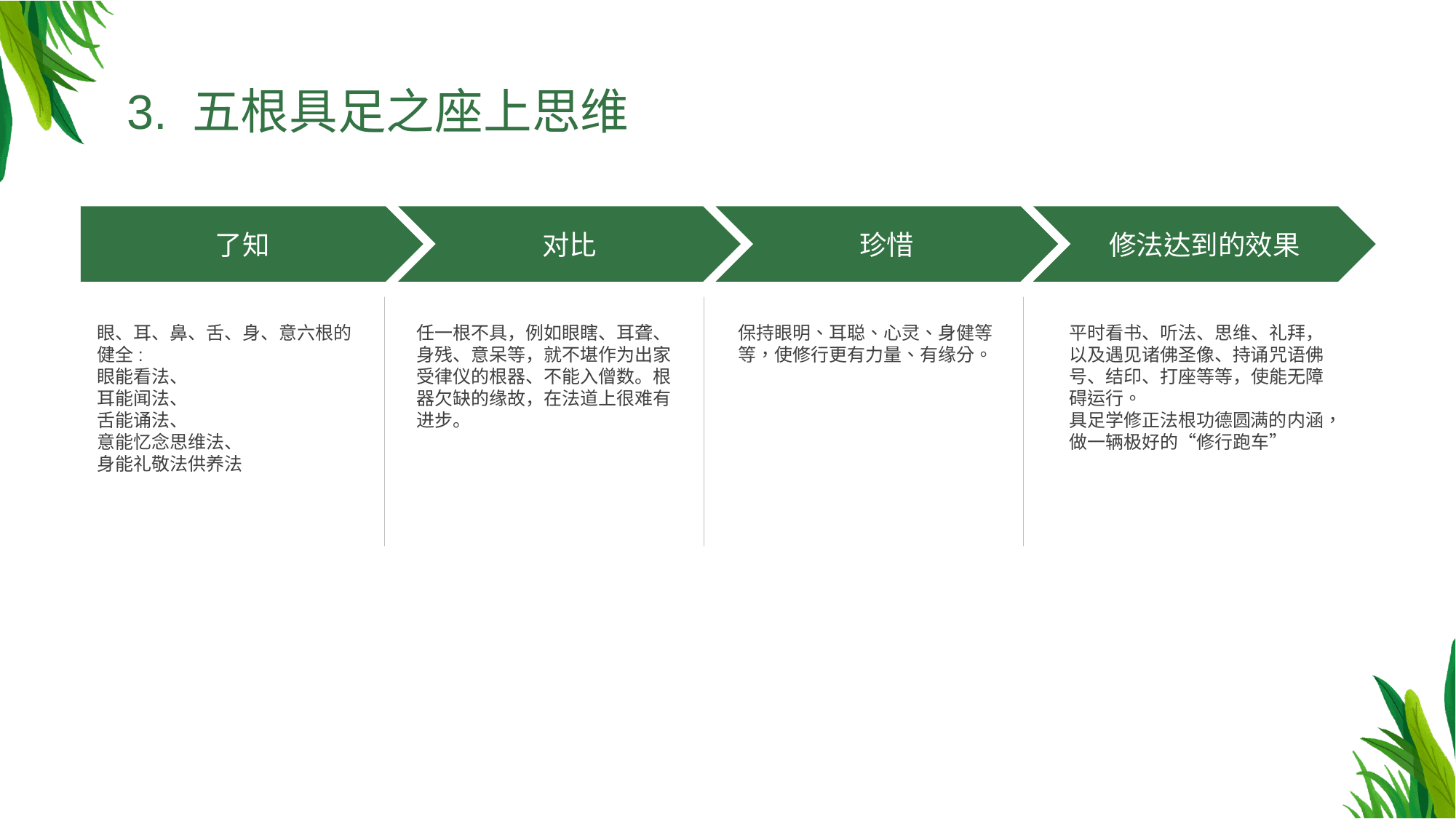

3. 五根具足之座上思维
了知
对比
珍惜
修法达到的效果
眼、耳、鼻、舌、身、意六根的健全:
眼能看法、
耳能闻法、
舌能诵法、
意能忆念思维法、
身能礼敬法供养法
任一根不具，例如眼瞎、耳聋、身残、意呆等，就不堪作为出家受律仪的根器、不能入僧数。根器欠缺的缘故，在法道上很难有进步。
保持眼明、耳聪、心灵、身健等等，使修行更有力量、有缘分。

平时看书、听法、思维、礼拜，以及遇见诸佛圣像、持诵咒语佛号、结印、打座等等，使能无障碍运行。
具足学修正法根功德圆满的内涵，做一辆极好的“修行跑车”